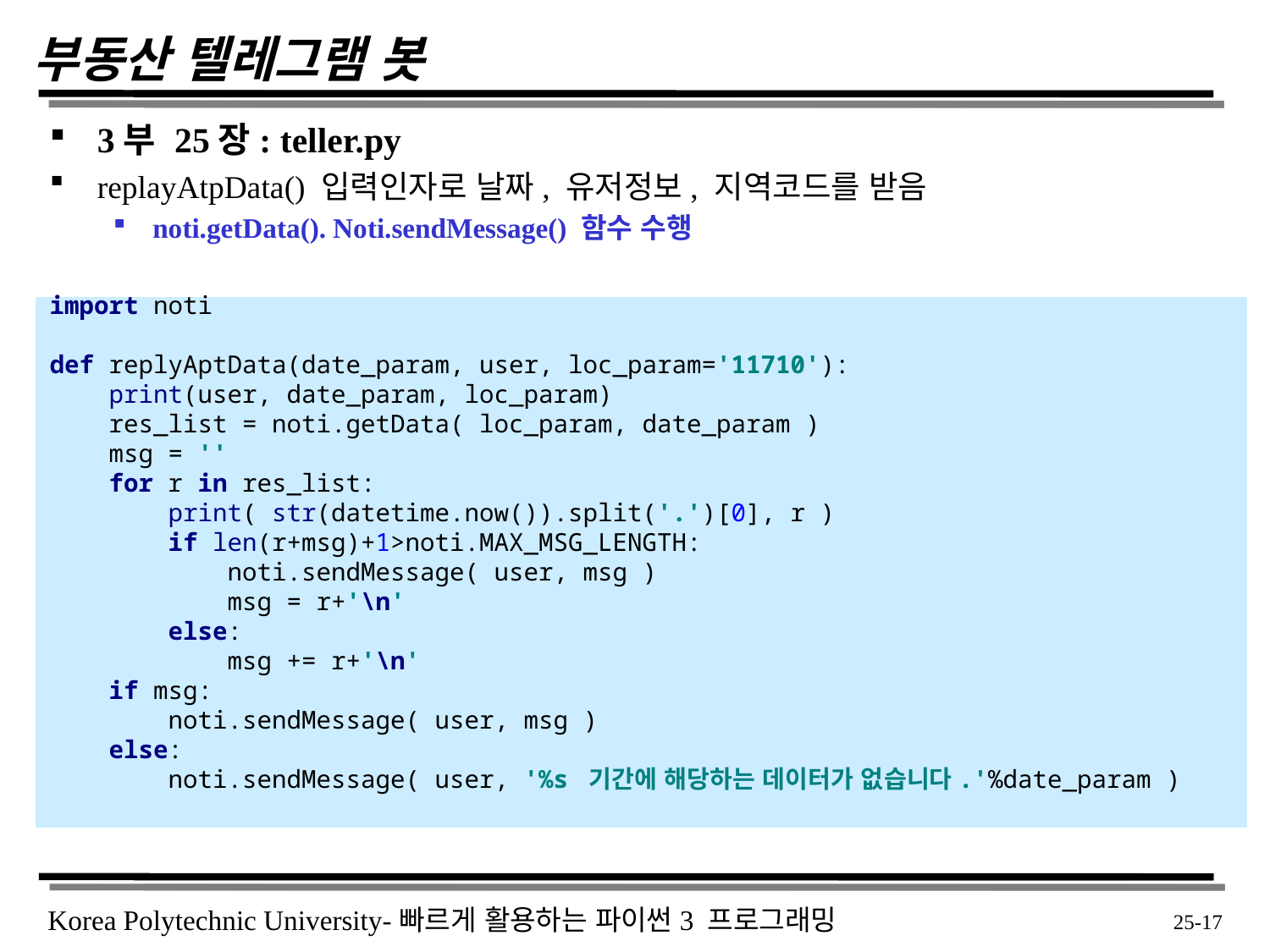

# 부동산 텔레그램 봇
3부 25장: teller.py
replayAtpData() 입력인자로 날짜, 유저정보, 지역코드를 받음
noti.getData(). Noti.sendMessage() 함수 수행

import noti
def replyAptData(date_param, user, loc_param='11710'):
    print(user, date_param, loc_param)
    res_list = noti.getData( loc_param, date_param )
    msg = ''
    for r in res_list:
        print( str(datetime.now()).split('.')[0], r )
        if len(r+msg)+1>noti.MAX_MSG_LENGTH:
            noti.sendMessage( user, msg )
            msg = r+'\n'
        else:
            msg += r+'\n'
    if msg:
        noti.sendMessage( user, msg )
    else:
        noti.sendMessage( user, '%s 기간에 해당하는 데이터가 없습니다.'%date_param )
 25-17